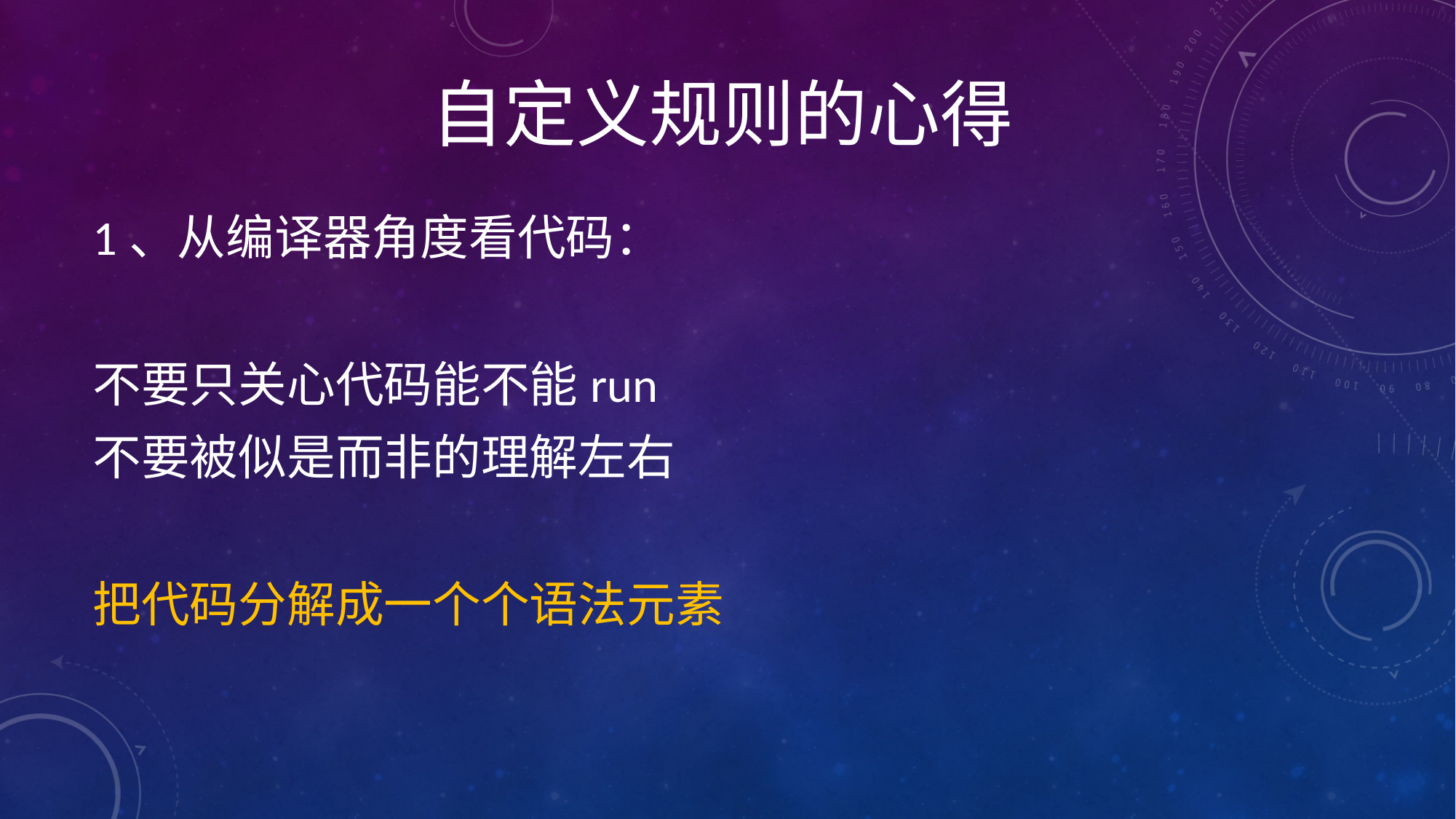

# 自定义规则的心得
1、从编译器角度看代码：

不要只关心代码能不能run
不要被似是而非的理解左右

把代码分解成一个个语法元素